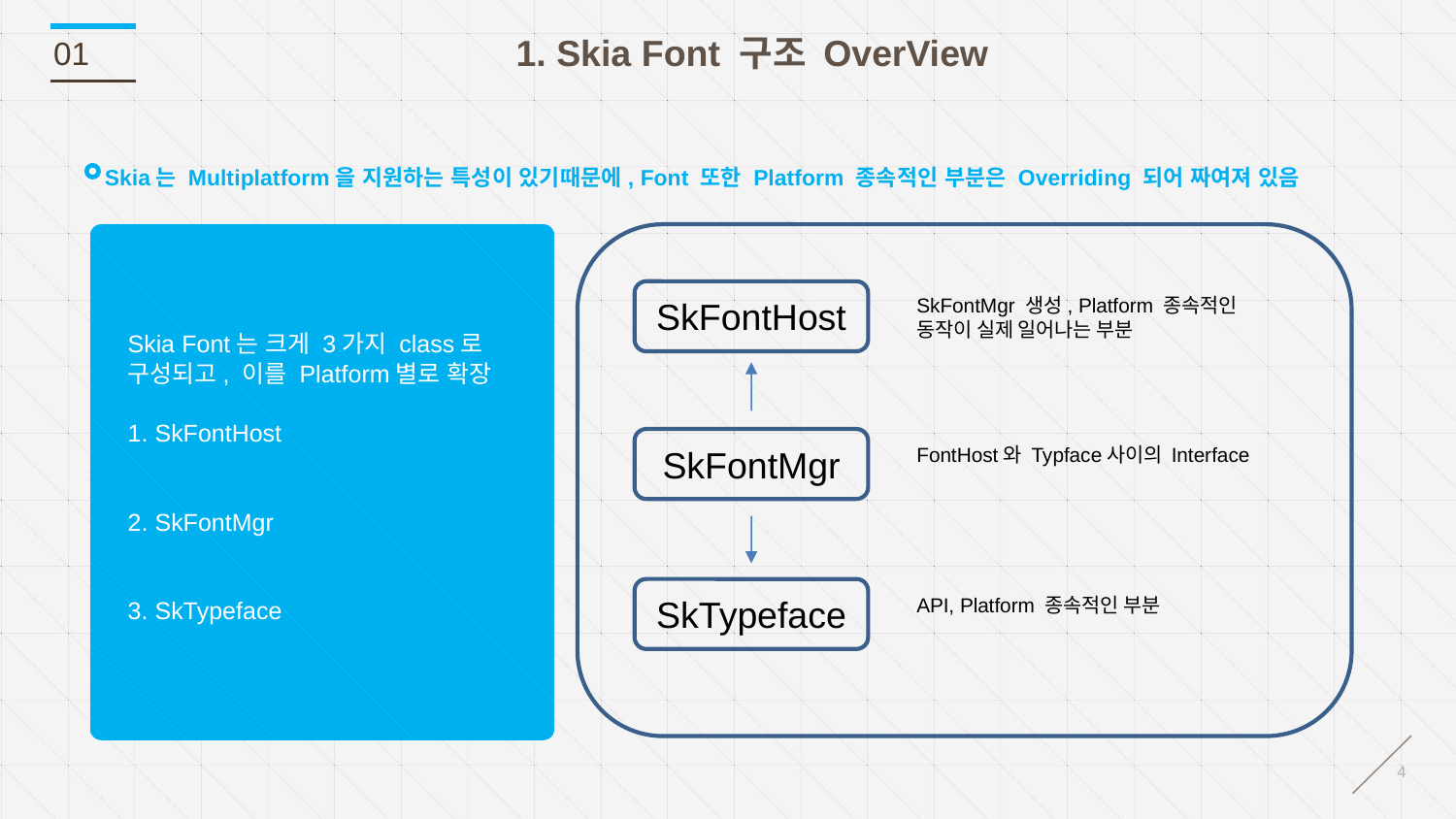

1. Skia Font 구조 OverView
01
Skia는 Multiplatform을 지원하는 특성이 있기때문에, Font 또한 Platform 종속적인 부분은 Overriding 되어 짜여져 있음

Skia Font는 크게 3가지 class로 구성되고, 이를 Platform별로 확장

1. SkFontHost

2. SkFontMgr

3. SkTypeface

SkFontHost
SkFontMgr 생성, Platform 종속적인 동작이 실제 일어나는 부분
SkFontMgr
FontHost와 Typface사이의 Interface
SkTypeface
API, Platform 종속적인 부분

4